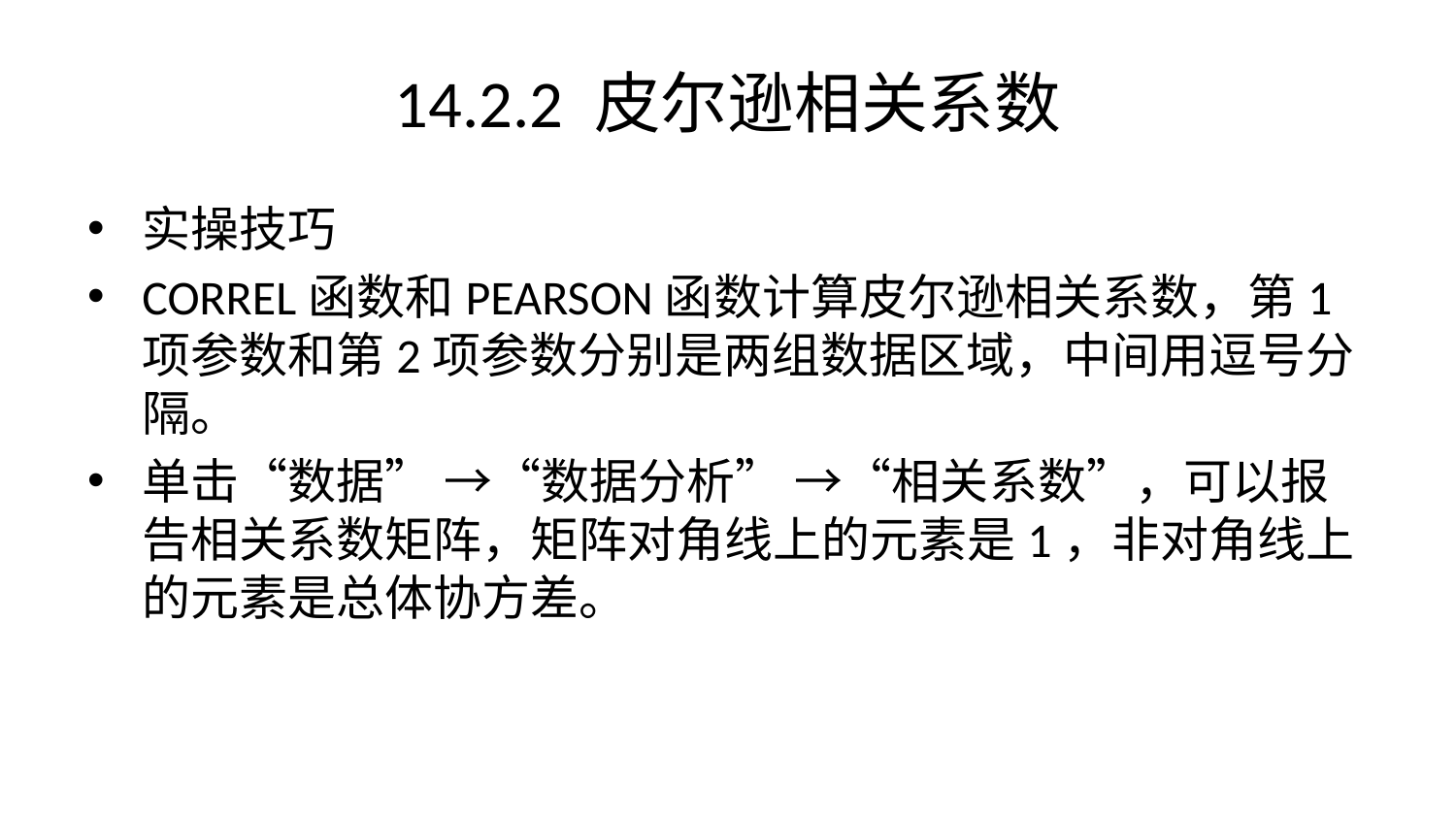

# 14.2.2 皮尔逊相关系数
实操技巧
CORREL函数和PEARSON函数计算皮尔逊相关系数，第1项参数和第2项参数分别是两组数据区域，中间用逗号分隔。
单击“数据” →“数据分析” →“相关系数”，可以报告相关系数矩阵，矩阵对角线上的元素是1，非对角线上的元素是总体协方差。